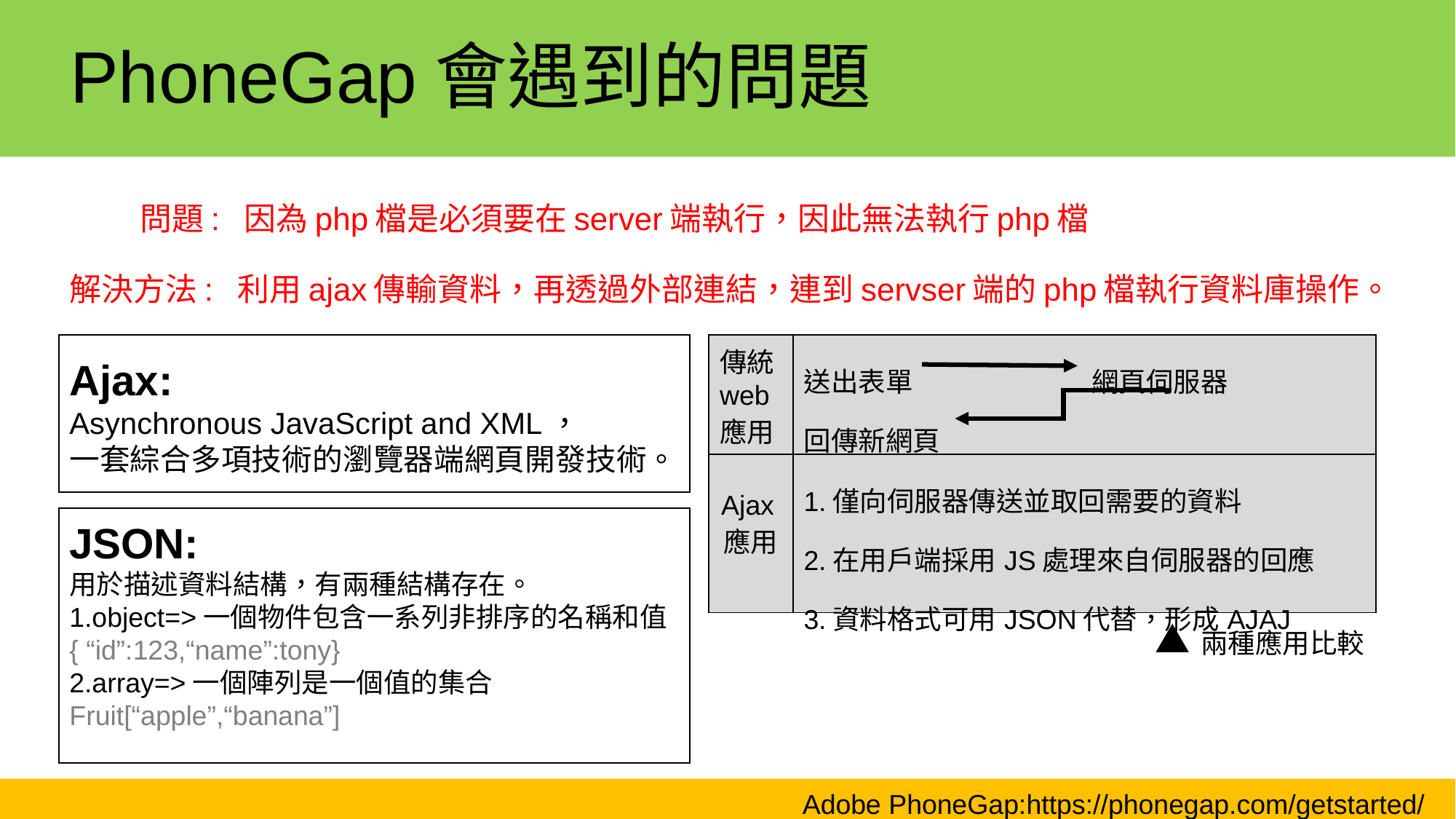

# PhoneGap會遇到的問題
         問題:  因為php檔是必須要在server端執行，因此無法執行php檔
解決方法:  利用ajax傳輸資料，再透過外部連結，連到servser端的php檔執行資料庫操作。

| 傳統web應用 | 送出表單 網頁伺服器 回傳新網頁 |
| --- | --- |
| Ajax應用 | 1.僅向伺服器傳送並取回需要的資料 2.在用戶端採用JS處理來自伺服器的回應 3.資料格式可用JSON代替，形成AJAJ |
Ajax:
Asynchronous JavaScript and XML，
一套綜合多項技術的瀏覽器端網頁開發技術。

JSON:
用於描述資料結構，有兩種結構存在。
1.object=>一個物件包含一系列非排序的名稱和值
{ “id”:123,“name”:tony}
2.array=>一個陣列是一個值的集合
Fruit[“apple”,“banana”]

兩種應用比較

Adobe PhoneGap:https://phonegap.com/getstarted/